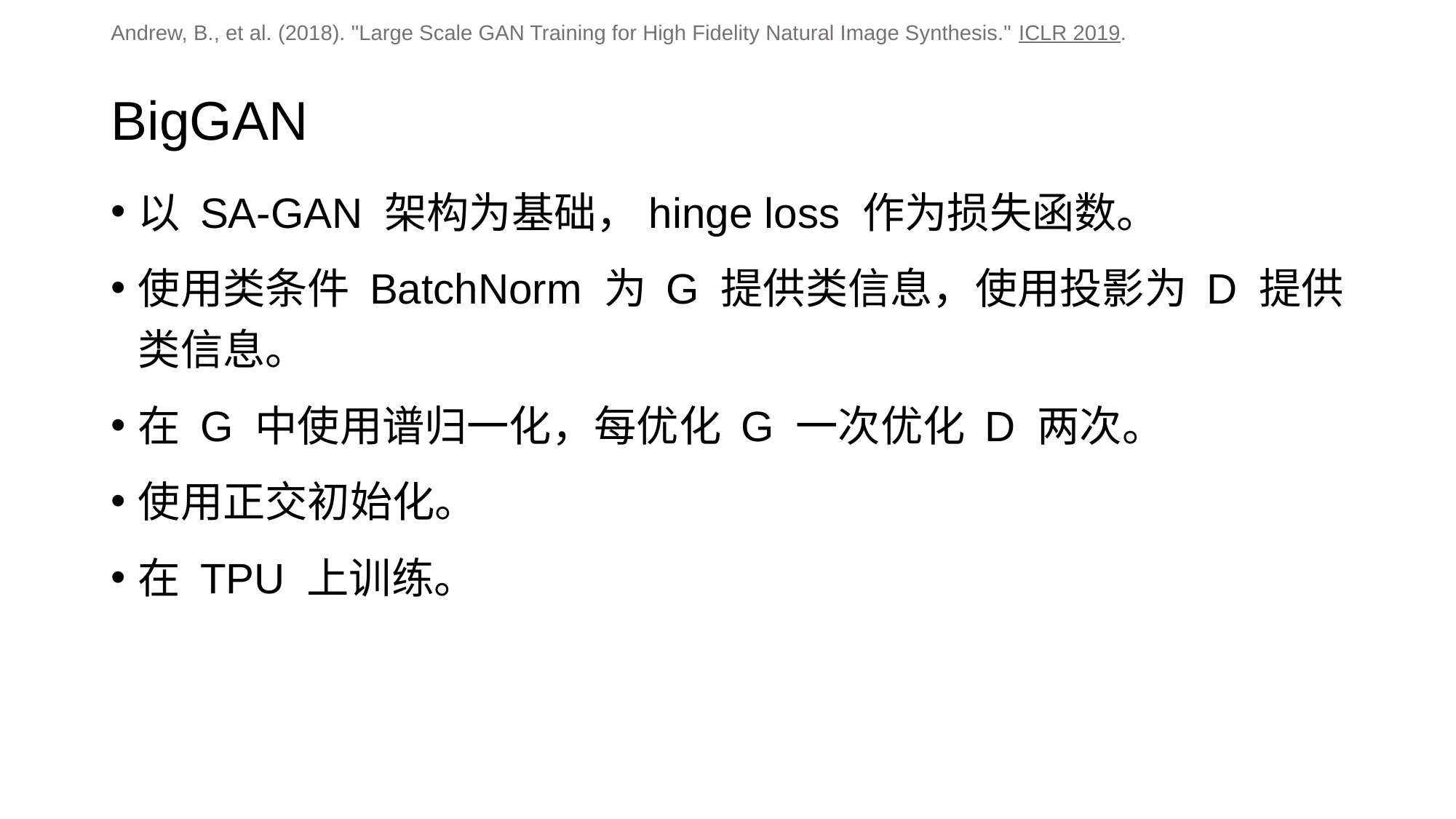

Andrew, B., et al. (2018). "Large Scale GAN Training for High Fidelity Natural Image Synthesis." ICLR 2019.
# BigGAN
以 SA-GAN 架构为基础，hinge loss 作为损失函数。
使用类条件 BatchNorm 为 G 提供类信息，使用投影为 D 提供类信息。
在 G 中使用谱归一化，每优化 G 一次优化 D 两次。
使用正交初始化。
在 TPU 上训练。